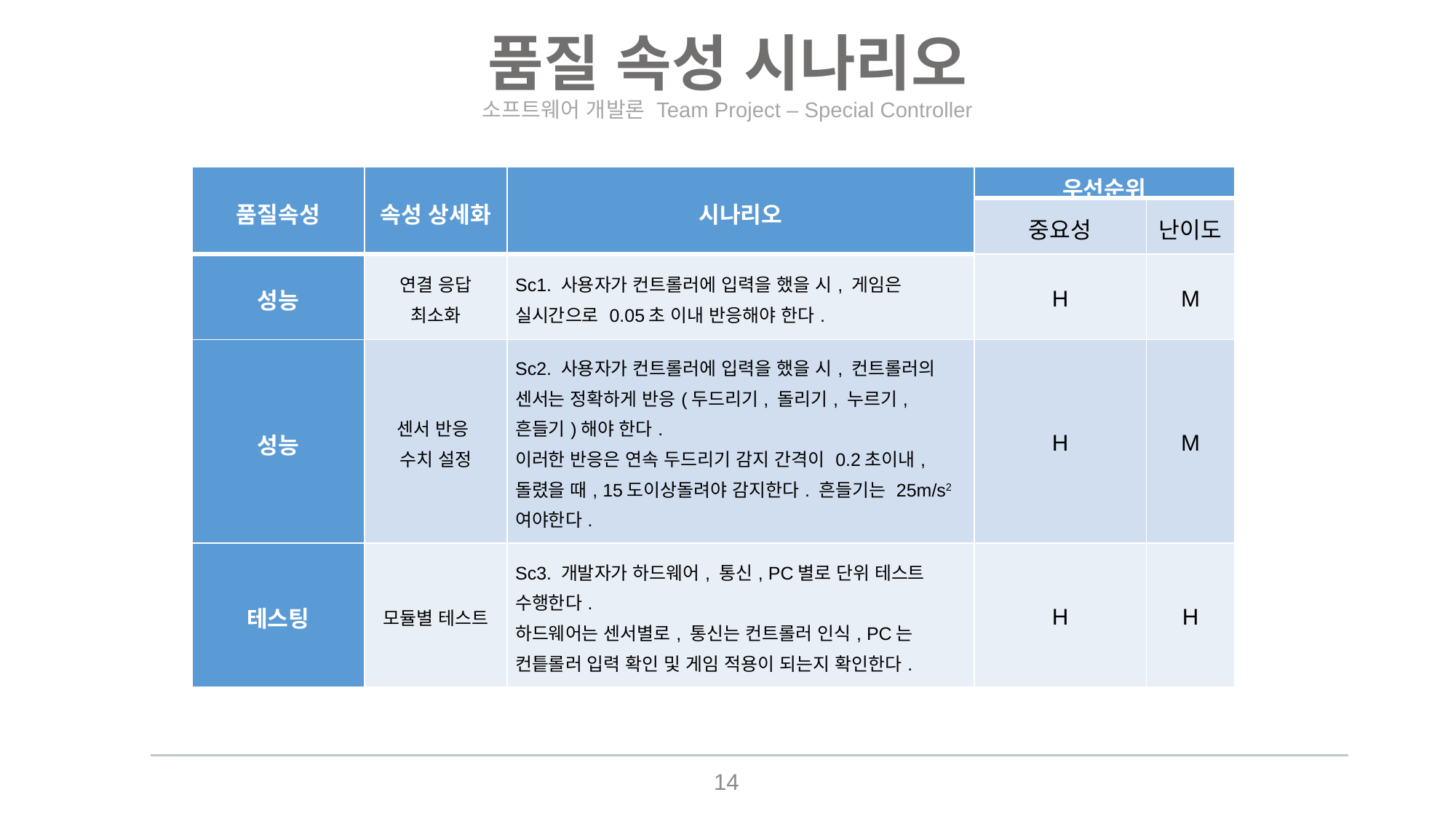

품질 속성 시나리오
소프트웨어 개발론 Team Project – Special Controller
| 품질속성 | 속성 상세화 | 시나리오 | 우선순위 |  |
| --- | --- | --- | --- | --- |
|  |  |  | 중요성 | 난이도 |
| 성능 | 연결 응답 최소화 | Sc1. 사용자가 컨트롤러에 입력을 했을 시, 게임은 실시간으로 0.05초 이내 반응해야 한다. | H | M |
| 성능 | 센서 반응 수치 설정 | Sc2. 사용자가 컨트롤러에 입력을 했을 시, 컨트롤러의 센서는 정확하게 반응(두드리기, 돌리기, 누르기, 흔들기)해야 한다. 이러한 반응은 연속 두드리기 감지 간격이 0.2초이내, 돌렸을 때, 15도이상돌려야 감지한다. 흔들기는 25m/s2여야한다. | H | M |
| 테스팅 | 모듈별 테스트 | Sc3. 개발자가 하드웨어, 통신, PC별로 단위 테스트 수행한다. 하드웨어는 센서별로, 통신는 컨트롤러 인식, PC는 컨틑롤러 입력 확인 및 게임 적용이 되는지 확인한다. | H | H |
14